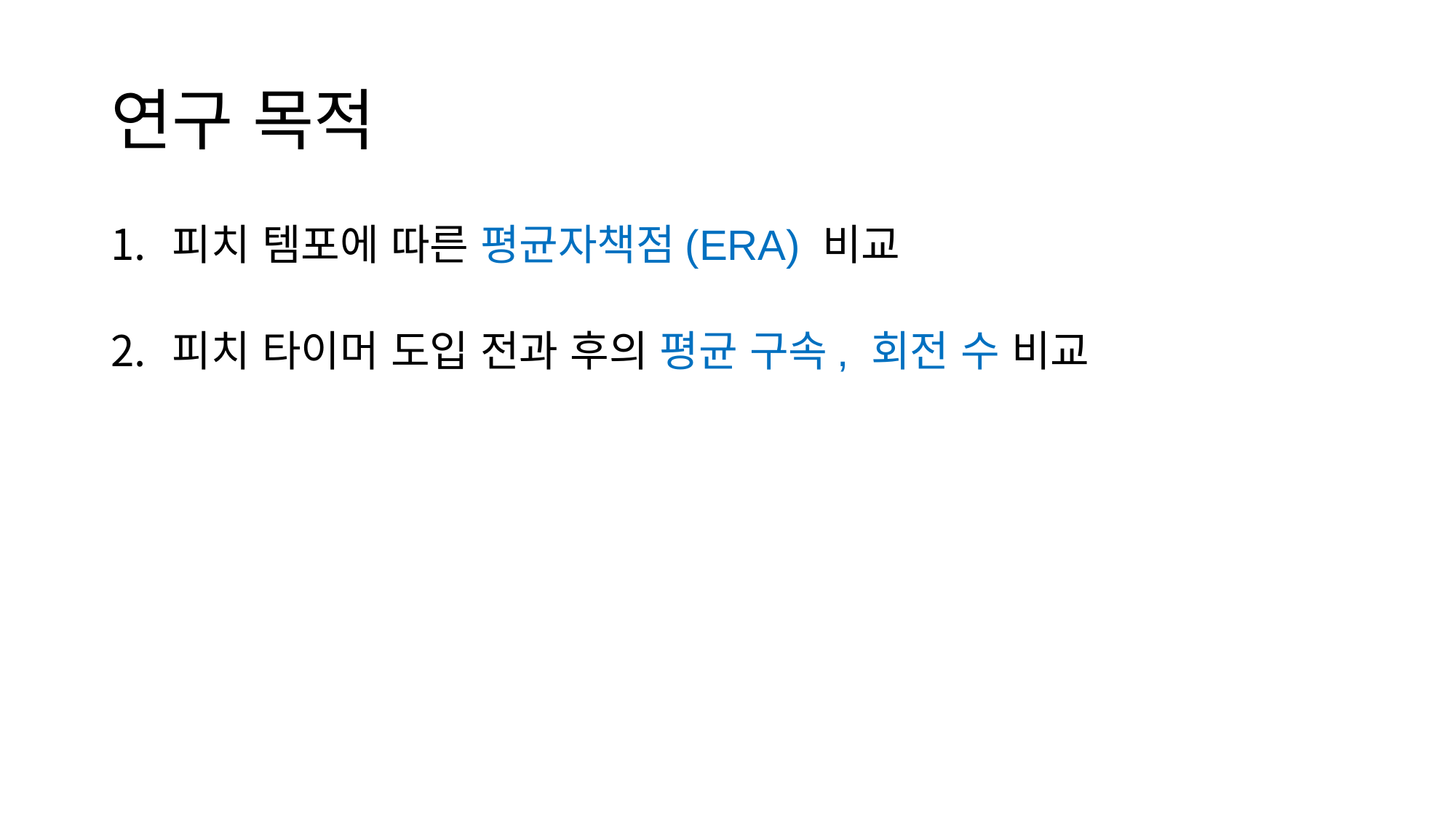

# 연구 목적
피치 템포에 따른 평균자책점(ERA) 비교
피치 타이머 도입 전과 후의 평균 구속, 회전 수 비교